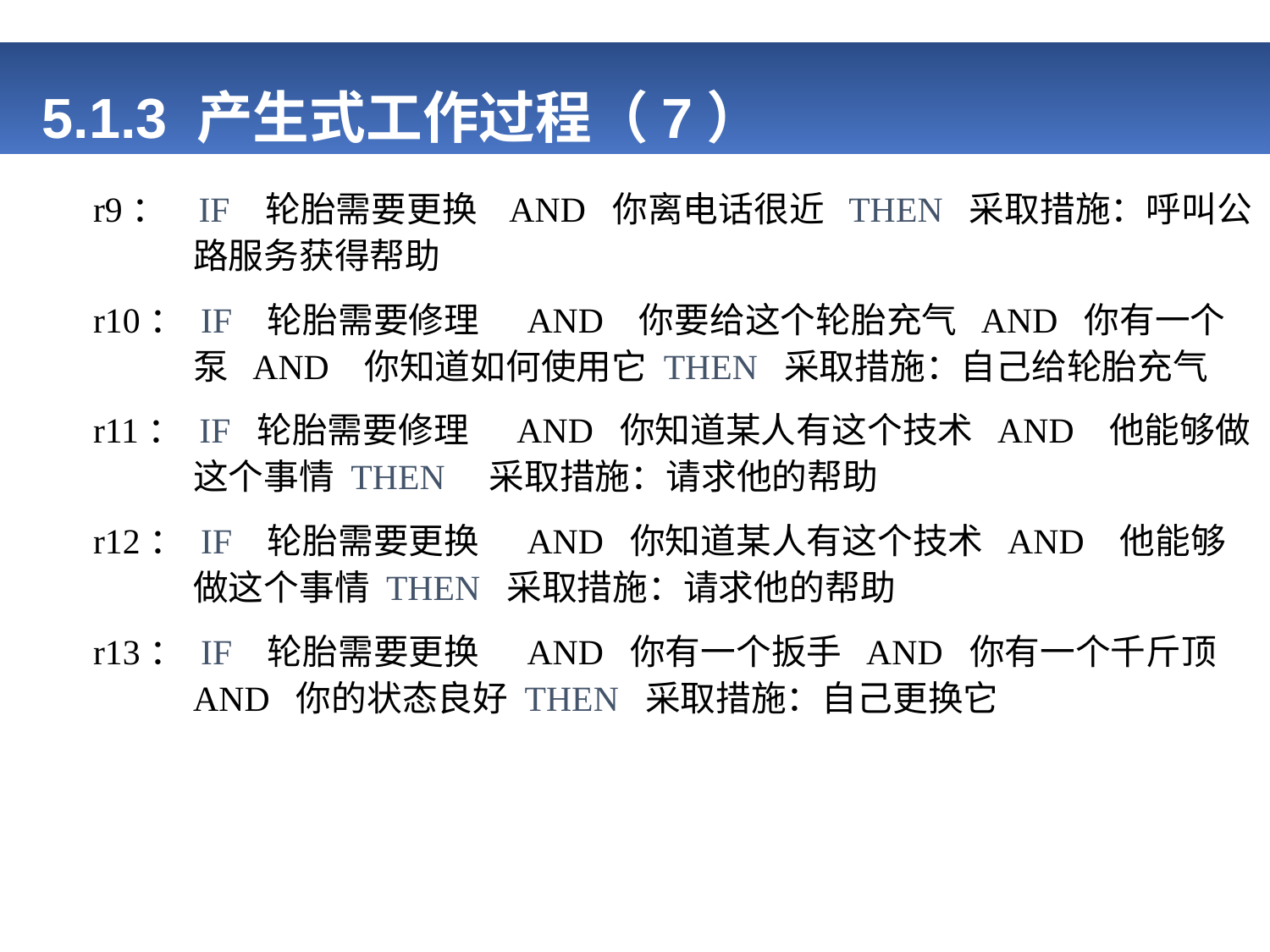

# 5.1.3 产生式工作过程（7）
r9：   IF   轮胎需要更换   AND  你离电话很近  THEN  采取措施：呼叫公路服务获得帮助
r10： IF   轮胎需要修理     AND   你要给这个轮胎充气  AND  你有一个泵  AND   你知道如何使用它 THEN  采取措施：自己给轮胎充气
r11： IF  轮胎需要修理     AND  你知道某人有这个技术  AND   他能够做这个事情 THEN    采取措施：请求他的帮助
r12： IF   轮胎需要更换     AND  你知道某人有这个技术  AND   他能够做这个事情 THEN  采取措施：请求他的帮助
r13： IF   轮胎需要更换     AND  你有一个扳手  AND  你有一个千斤顶  AND  你的状态良好 THEN  采取措施：自己更换它

25